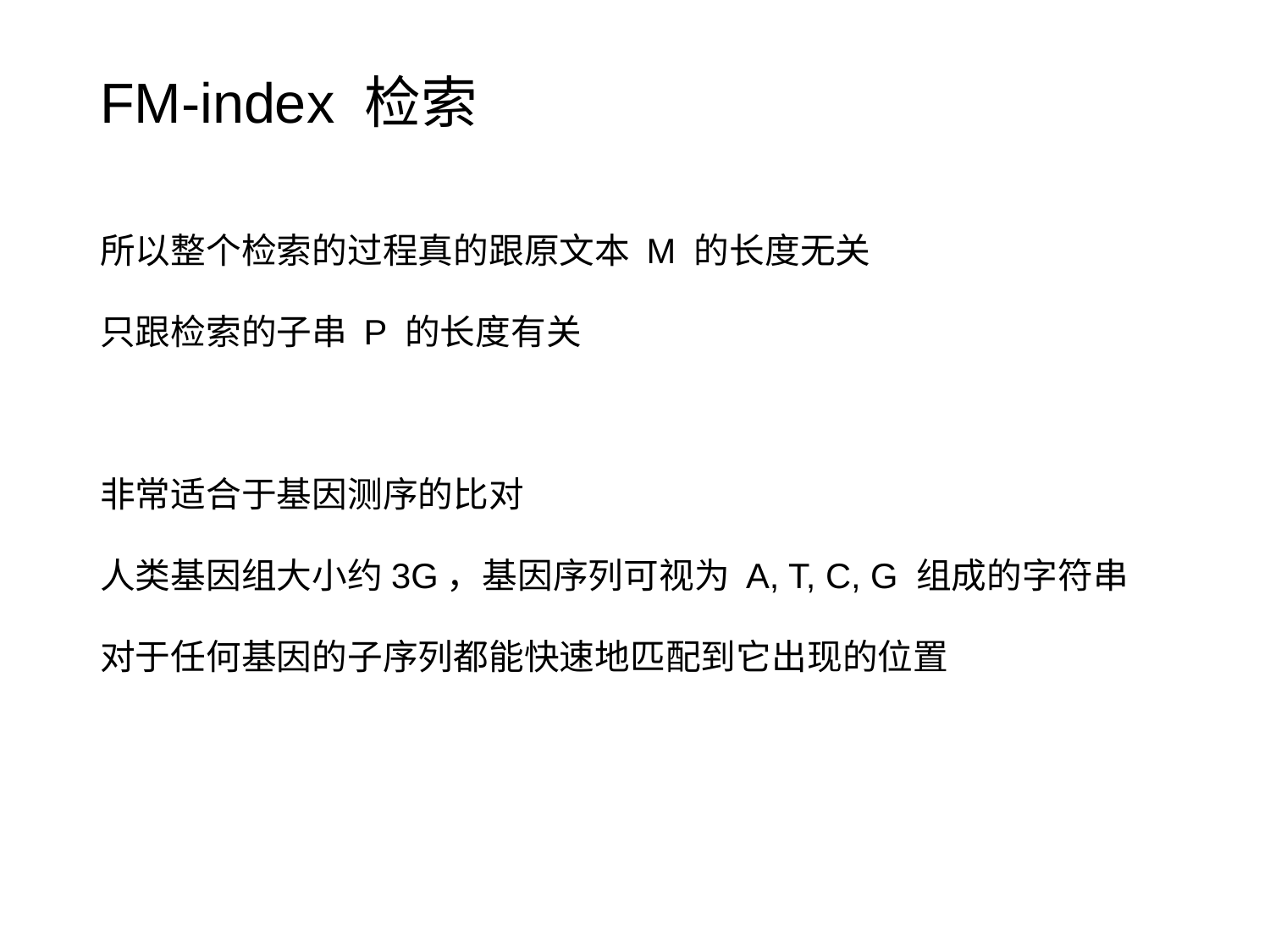

# FM-index 检索
所以整个检索的过程真的跟原文本 M 的长度无关
只跟检索的子串 P 的长度有关

非常适合于基因测序的比对
人类基因组大小约3G，基因序列可视为 A, T, C, G 组成的字符串
对于任何基因的子序列都能快速地匹配到它出现的位置